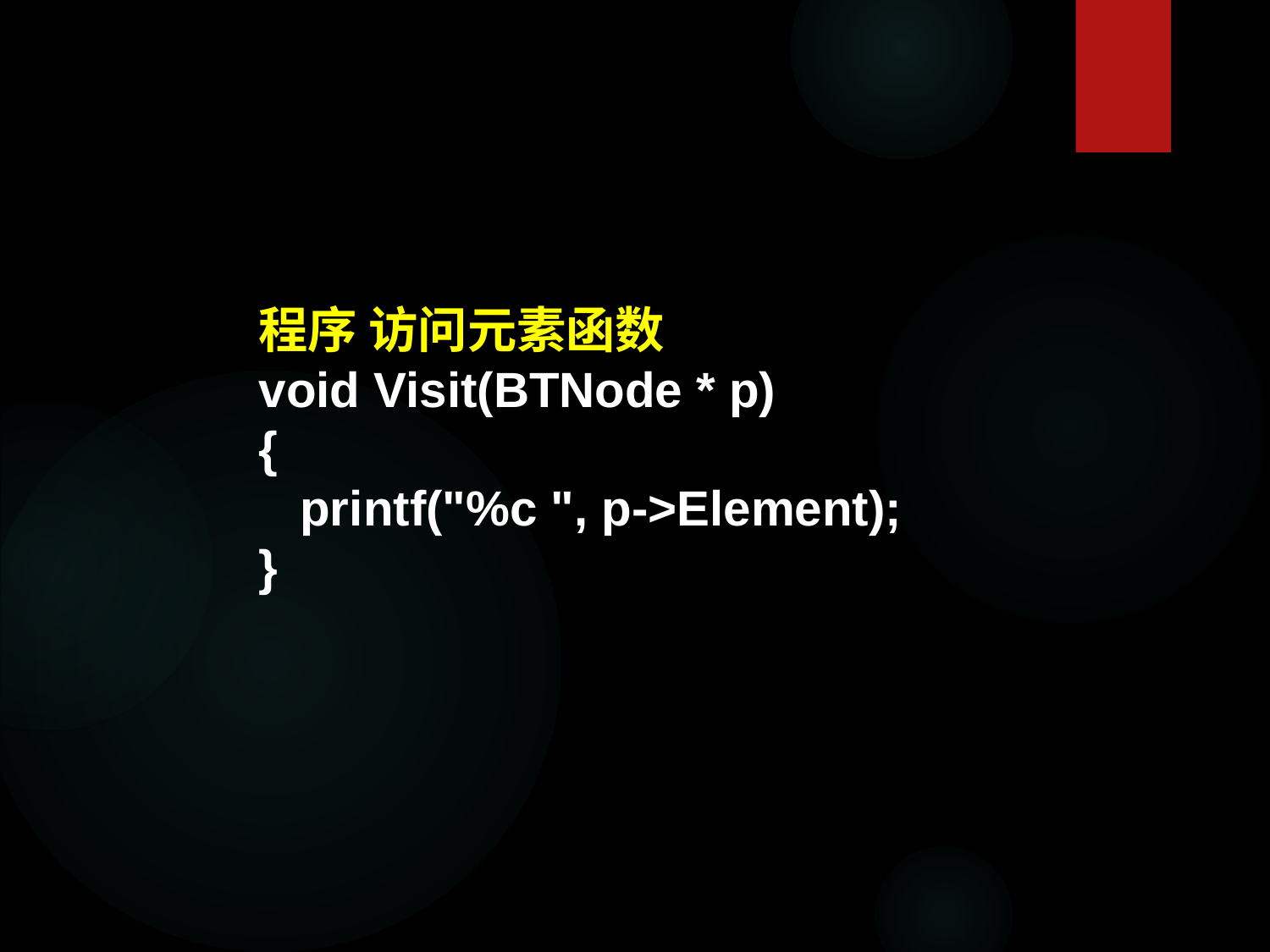

程序 访问元素函数
void Visit(BTNode * p)
{
   printf("%c ", p->Element);
}